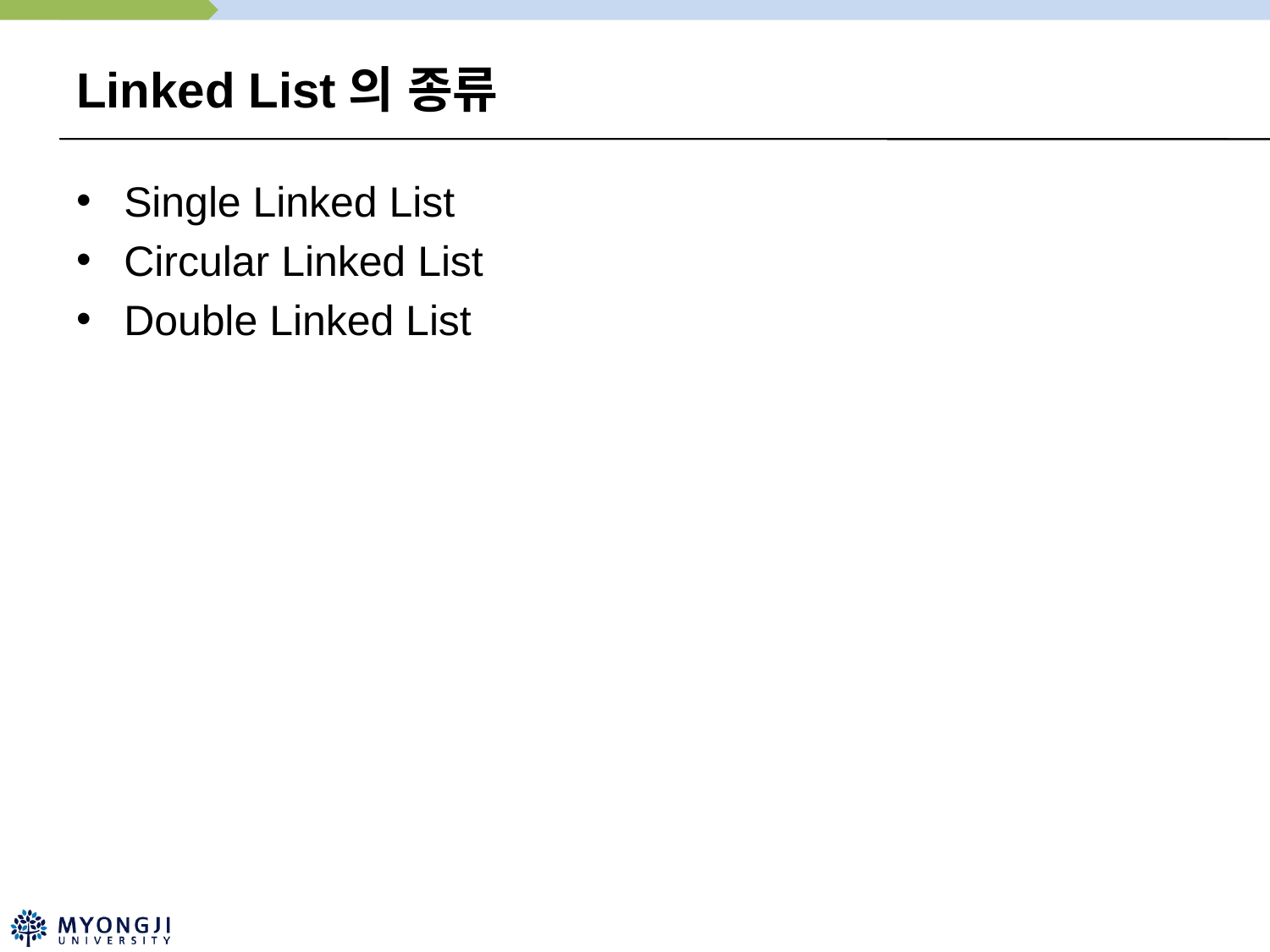

# Linked List의 종류
Single Linked List
Circular Linked List
Double Linked List